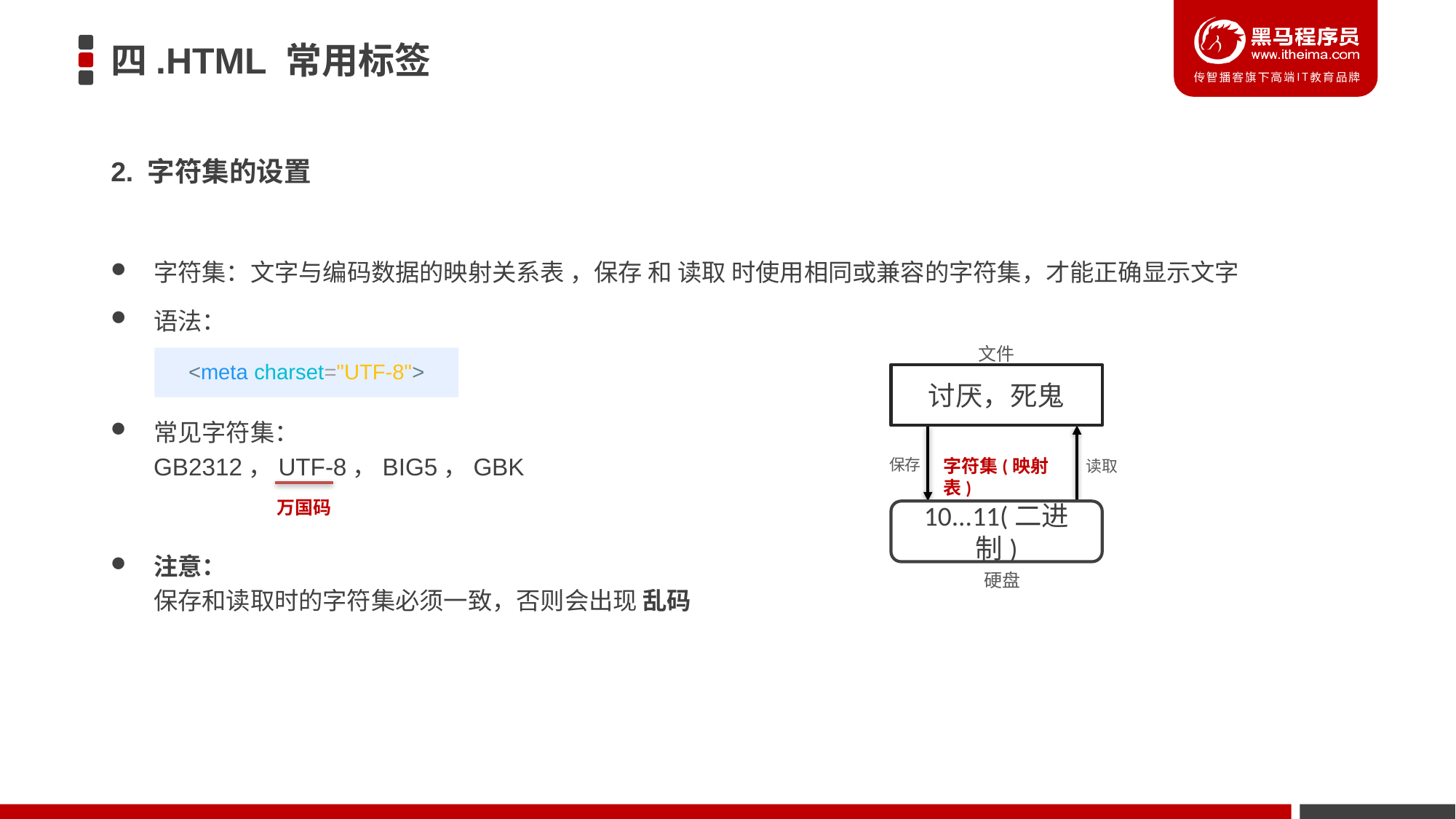

# 四.HTML 常用标签
2. 字符集的设置
字符集：文字与编码数据的映射关系表 ，保存 和 读取 时使用相同或兼容的字符集，才能正确显示文字
语法：
文件
讨厌，死鬼

<meta charset="UTF-8">
常见字符集：
GB2312，UTF-8，BIG5，GBK
读取
保存
字符集(映射表)
万国码
10...11(二进制)
硬盘
注意：
保存和读取时的字符集必须一致，否则会出现 乱码